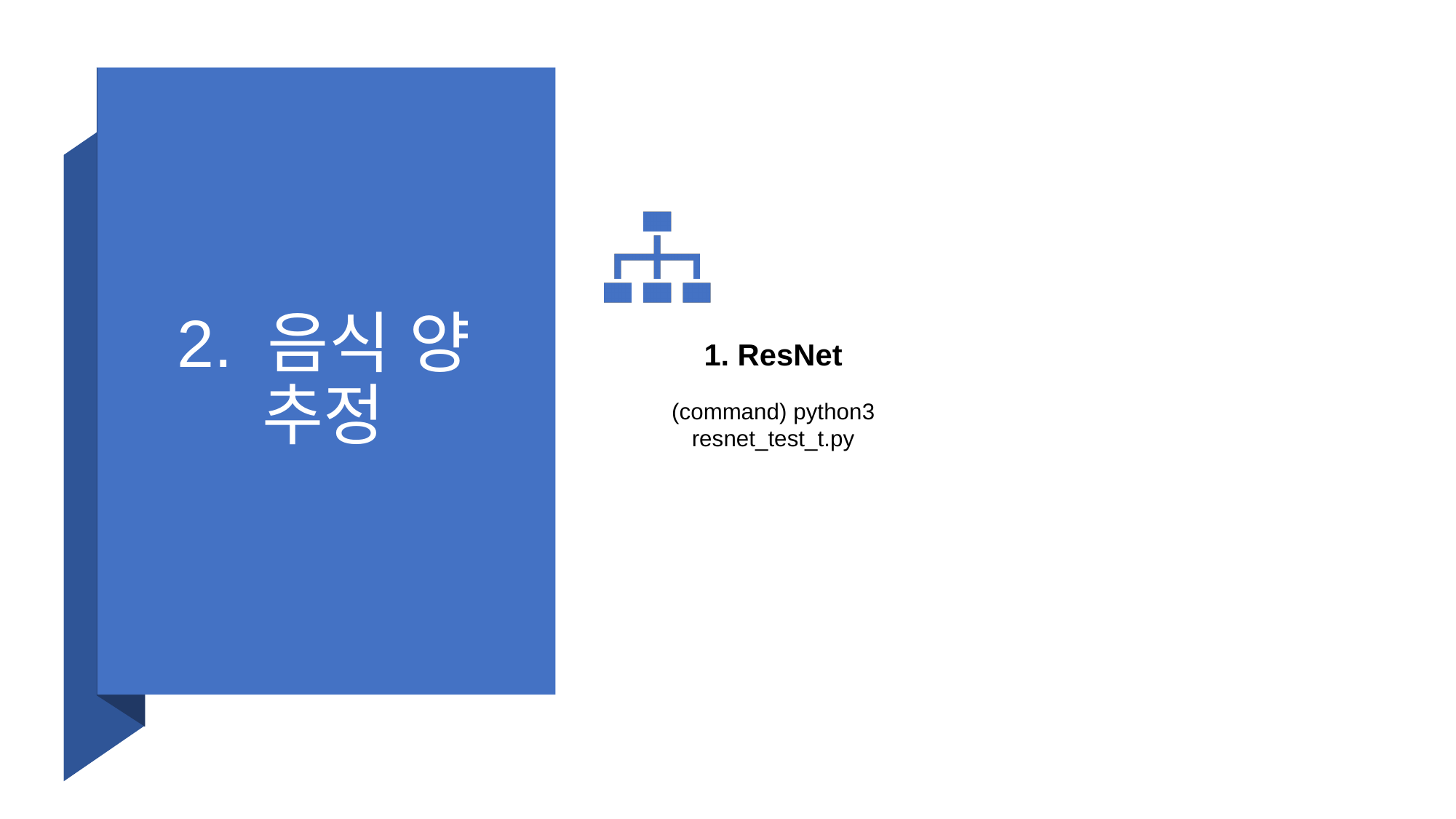

# 2. 음식 양 추정

1. ResNet
(command) python3 resnet_test_t.py